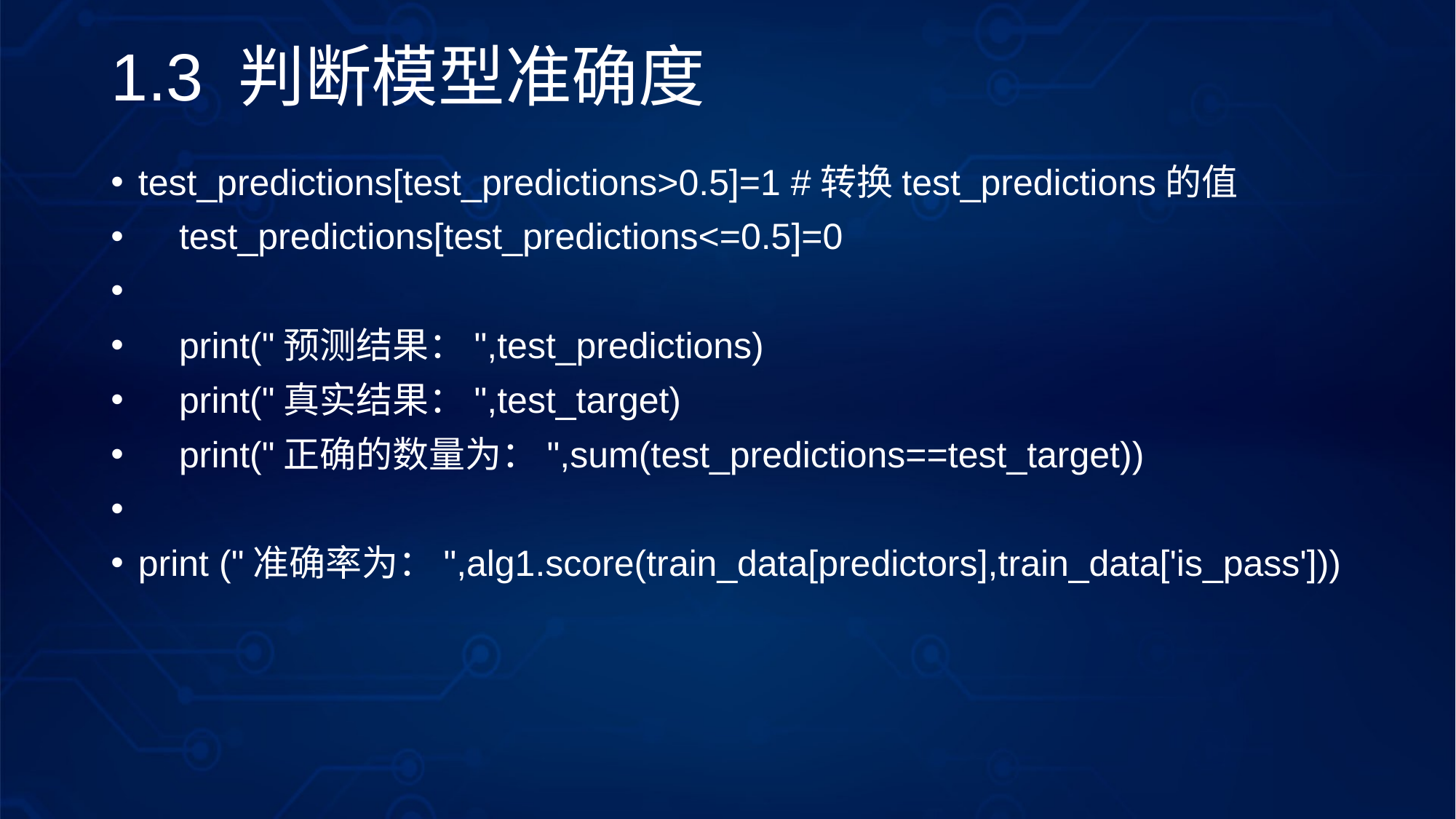

# 1.3 判断模型准确度
test_predictions[test_predictions>0.5]=1 #转换test_predictions的值
    test_predictions[test_predictions<=0.5]=0

    print("预测结果：",test_predictions)
    print("真实结果：",test_target)
    print("正确的数量为：",sum(test_predictions==test_target))

print ("准确率为：",alg1.score(train_data[predictors],train_data['is_pass']))